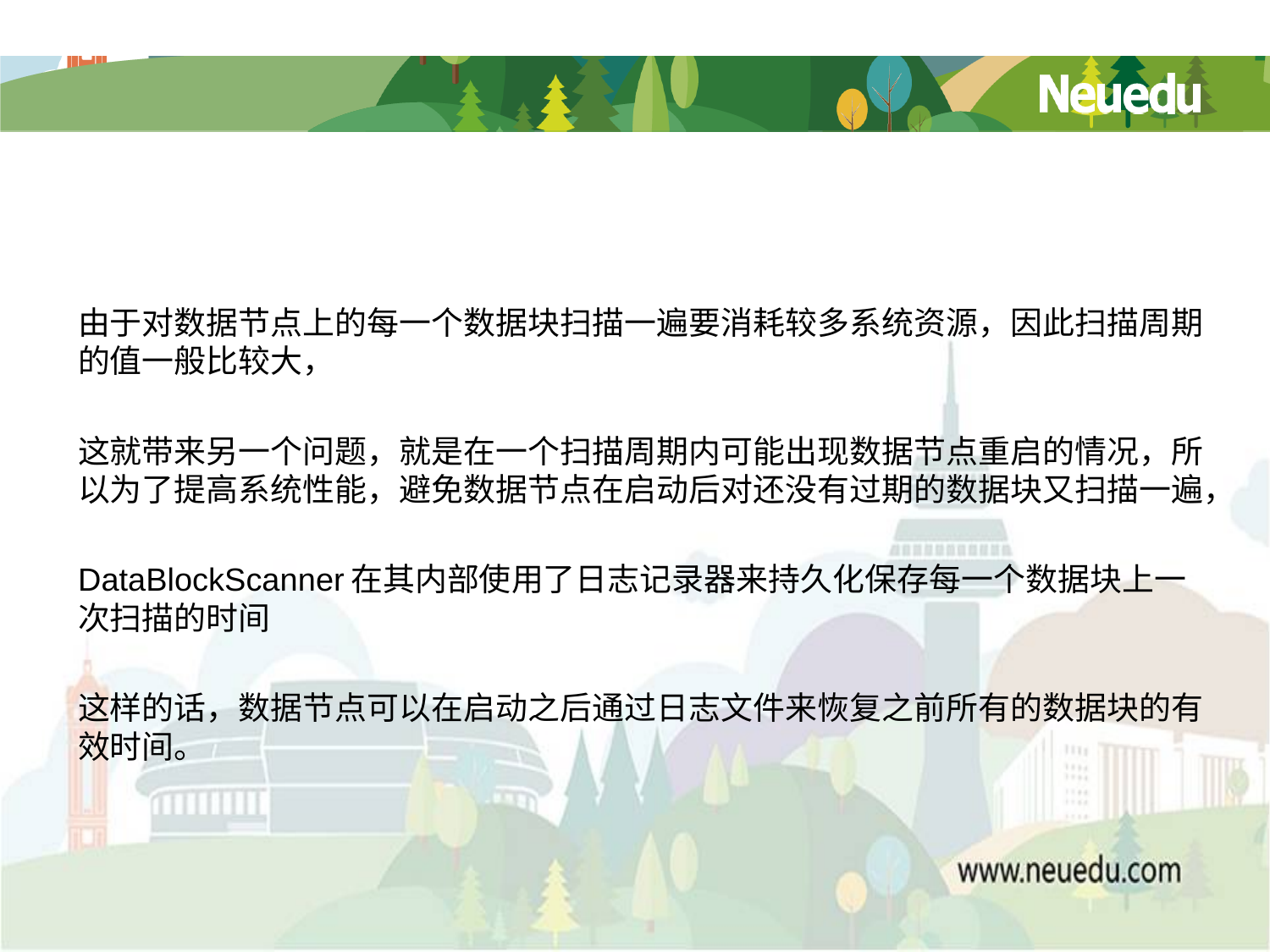

#
由于对数据节点上的每一个数据块扫描一遍要消耗较多系统资源，因此扫描周期的值一般比较大，

这就带来另一个问题，就是在一个扫描周期内可能出现数据节点重启的情况，所以为了提高系统性能，避免数据节点在启动后对还没有过期的数据块又扫描一遍，

DataBlockScanner在其内部使用了日志记录器来持久化保存每一个数据块上一次扫描的时间

这样的话，数据节点可以在启动之后通过日志文件来恢复之前所有的数据块的有效时间。